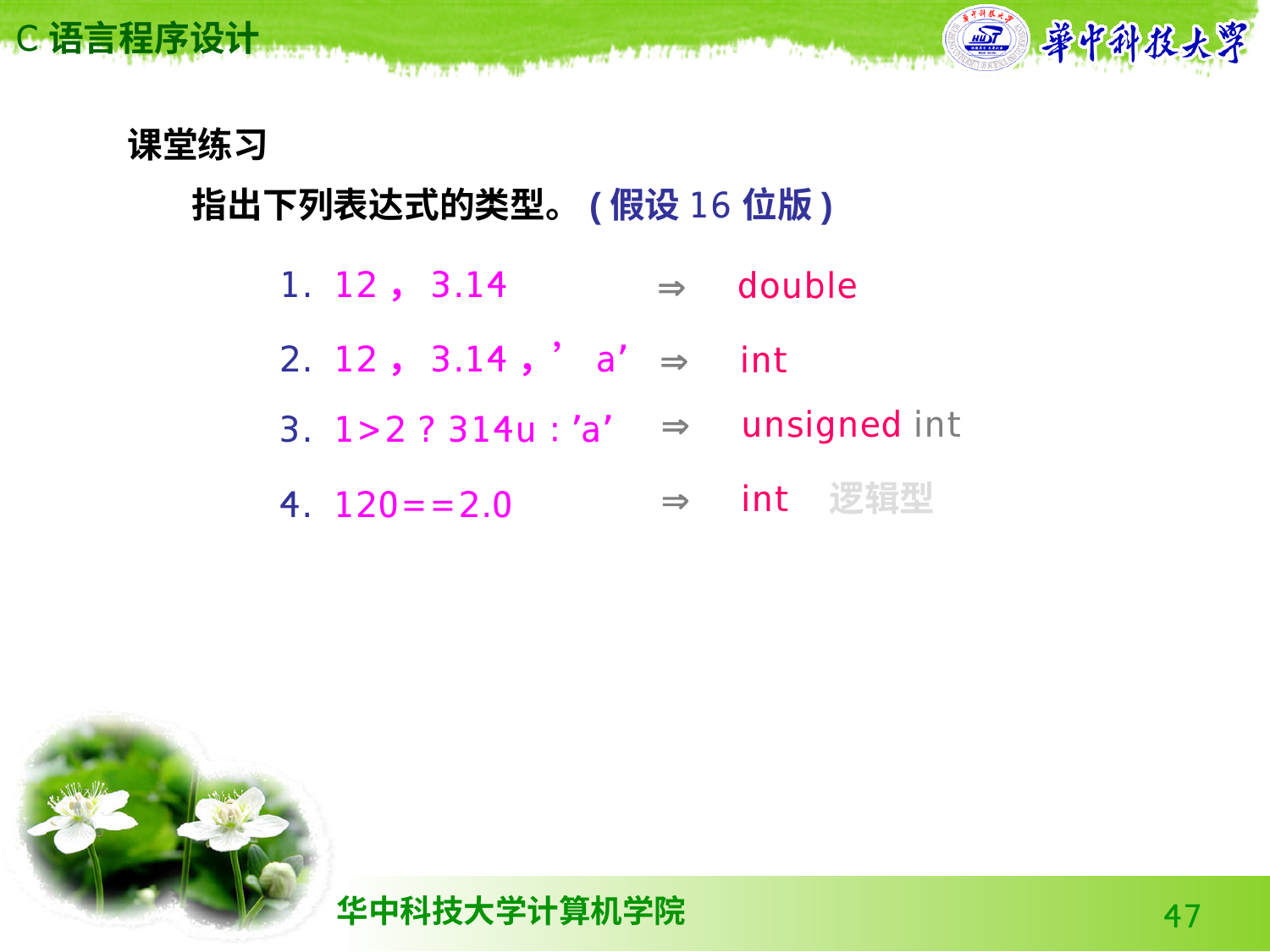

课堂练习
       指出下列表达式的类型。(假设16位版)
       1.  12，3.14
⇒     double
       2.  12，3.14，’a’
⇒     int
⇒     unsigned int
       3.  1>2 ? 314u : ’a’
⇒     int   逻辑型
       4.  120==2.0
47